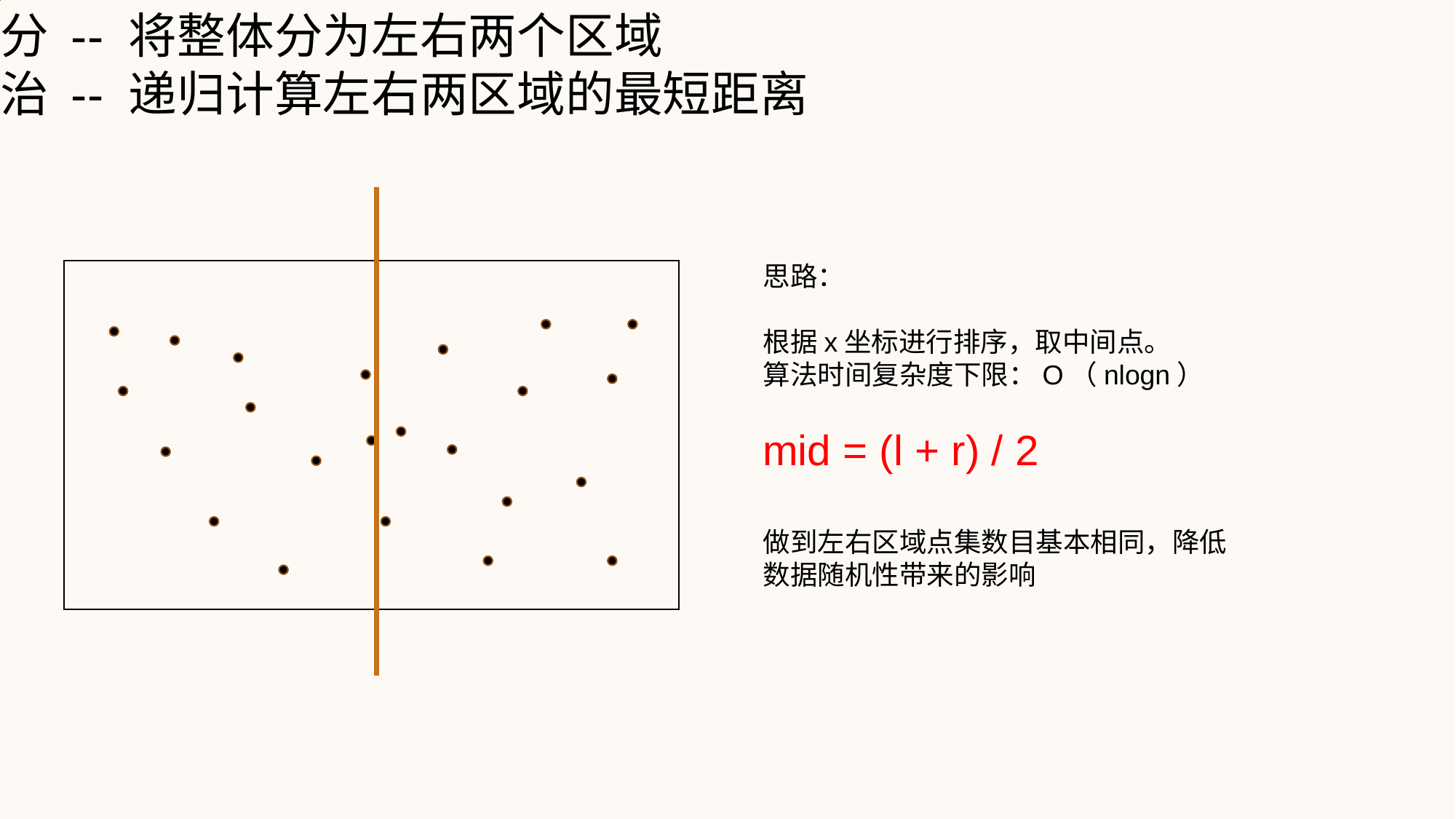

分 -- 将整体分为左右两个区域
治 -- 递归计算左右两区域的最短距离

思路：

根据x坐标进行排序，取中间点。
算法时间复杂度下限：O（nlogn）

mid = (l + r) / 2

做到左右区域点集数目基本相同，降低数据随机性带来的影响